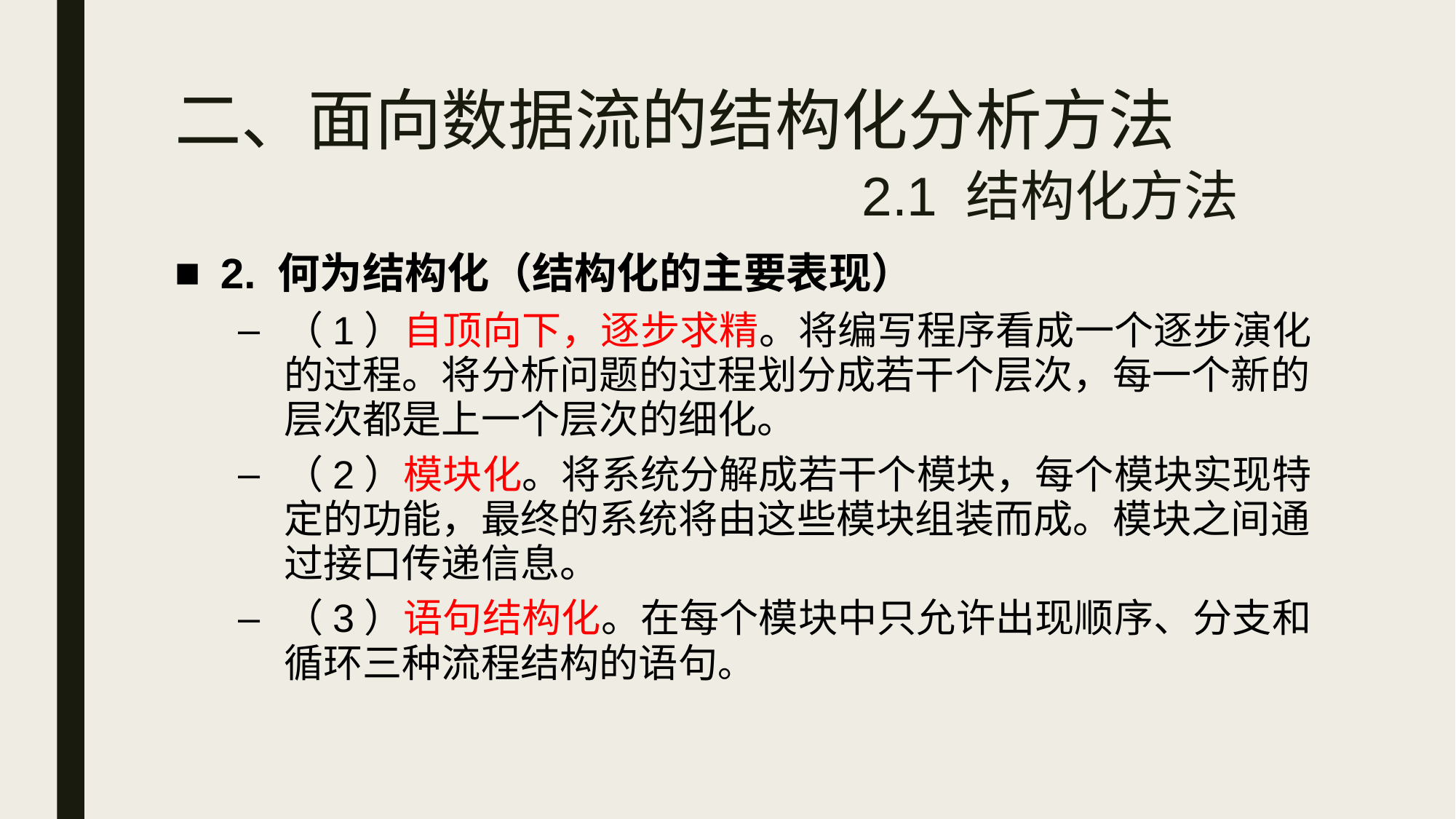

# 二、面向数据流的结构化分析方法 2.1 结构化方法
2. 何为结构化（结构化的主要表现）
（1）自顶向下，逐步求精。将编写程序看成一个逐步演化的过程。将分析问题的过程划分成若干个层次，每一个新的层次都是上一个层次的细化。
（2）模块化。将系统分解成若干个模块，每个模块实现特定的功能，最终的系统将由这些模块组装而成。模块之间通过接口传递信息。
（3）语句结构化。在每个模块中只允许出现顺序、分支和循环三种流程结构的语句。